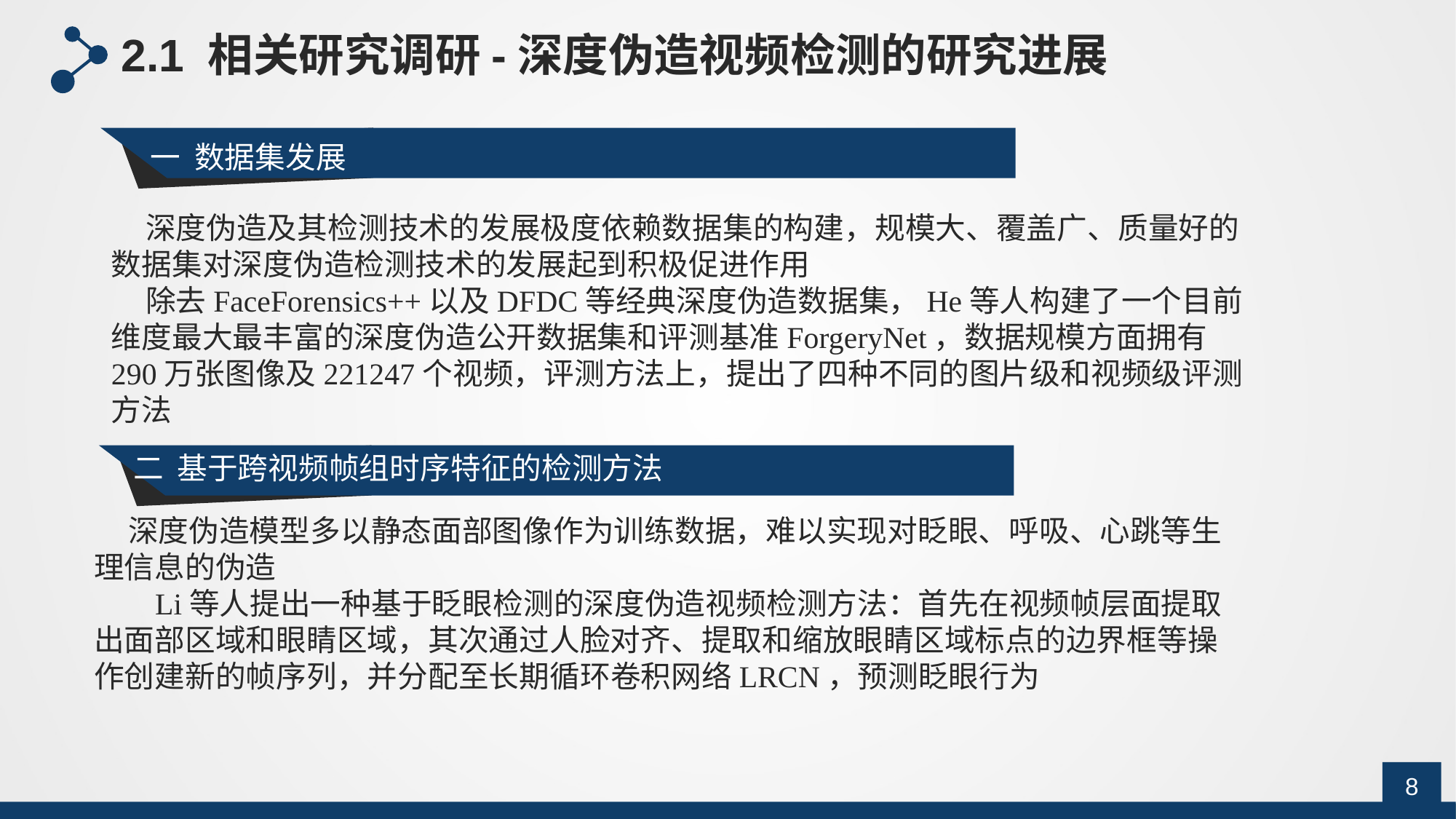

2.1 相关研究调研-深度伪造视频检测的研究进展

一  数据集发展
    深度伪造及其检测技术的发展极度依赖数据集的构建，规模大、覆盖广、质量好的数据集对深度伪造检测技术的发展起到积极促进作用
    除去FaceForensics++以及DFDC等经典深度伪造数据集，He等人构建了一个目前维度最大最丰富的深度伪造公开数据集和评测基准ForgeryNet，数据规模方面拥有290万张图像及221247个视频，评测方法上，提出了四种不同的图片级和视频级评测方法
二  基于跨视频帧组时序特征的检测方法

    深度伪造模型多以静态面部图像作为训练数据，难以实现对眨眼、呼吸、心跳等生理信息的伪造
        Li等人提出一种基于眨眼检测的深度伪造视频检测方法：首先在视频帧层面提取出面部区域和眼睛区域，其次通过人脸对齐、提取和缩放眼睛区域标点的边界框等操作创建新的帧序列，并分配至长期循环卷积网络LRCN，预测眨眼行为